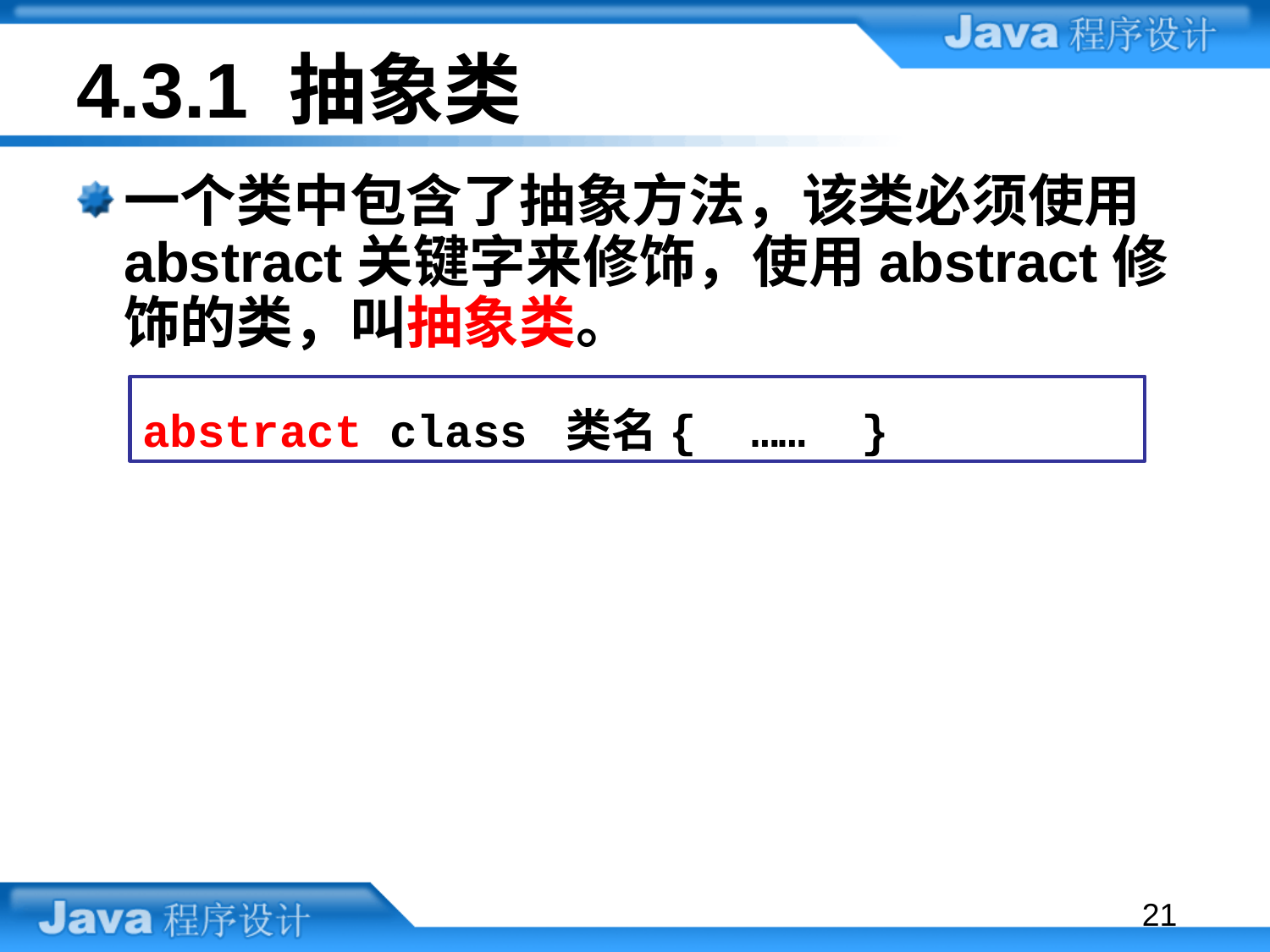

# 4.3.1 抽象类
一个类中包含了抽象方法，该类必须使用abstract关键字来修饰，使用abstract修饰的类，叫抽象类。
abstract class 类名{  ……  }